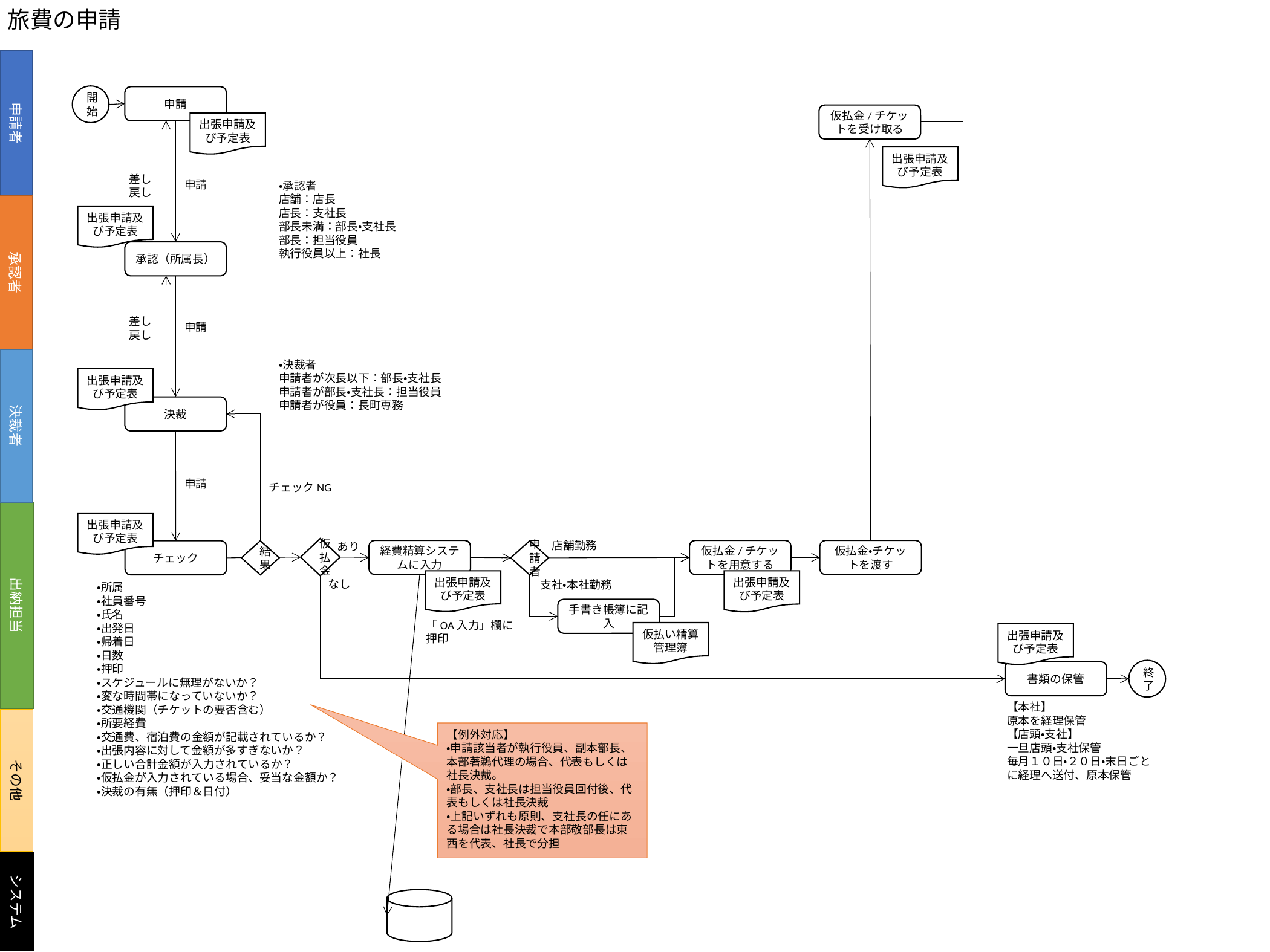

旅費の申請
申請者
開始
申請
仮払金/チケットを受け取る
出張申請及び予定表
出張申請及び予定表
差し戻し
申請
・承認者
店舗：店長
店長：支社長
部長未満：部長・支社長
部長：担当役員
執行役員以上：社長
承認者
出張申請及び予定表
承認（所属長）
差し戻し
申請
決裁者
・決裁者
申請者が次長以下：部長・支社長
申請者が部長・支社長：担当役員
申請者が役員：長町専務
出張申請及び予定表
決裁
申請
チェックNG
出納担当
出張申請及び予定表
店舗勤務
あり
仮払金
経費精算システムに入力
仮払金/チケットを用意する
仮払金・チケットを渡す
チェック
結果
申請者
出張申請及び予定表
出張申請及び予定表
なし
支社・本社勤務
・所属
・社員番号
・氏名
・出発日
・帰着日
・日数
・押印
・スケジュールに無理がないか？
・変な時間帯になっていないか？
・交通機関（チケットの要否含む）
・所要経費
・交通費、宿泊費の金額が記載されているか？
・出張内容に対して金額が多すぎないか？
・正しい合計金額が入力されているか？
・仮払金が入力されている場合、妥当な金額か？
・決裁の有無（押印＆日付）
手書き帳簿に記入
「OA入力」欄に押印
仮払い精算管理簿
出張申請及び予定表
終了
書類の保管
【本社】
原本を経理保管
【店頭・支社】
一旦店頭・支社保管
毎月１０日・２０日・末日ごとに経理へ送付、原本保管
その他
【例外対応】
・申請該当者が執行役員、副本部長、本部著鵜代理の場合、代表もしくは社長決裁。
・部長、支社長は担当役員回付後、代表もしくは社長決裁
・上記いずれも原則、支社長の任にある場合は社長決裁で本部敬部長は東西を代表、社長で分担
システム